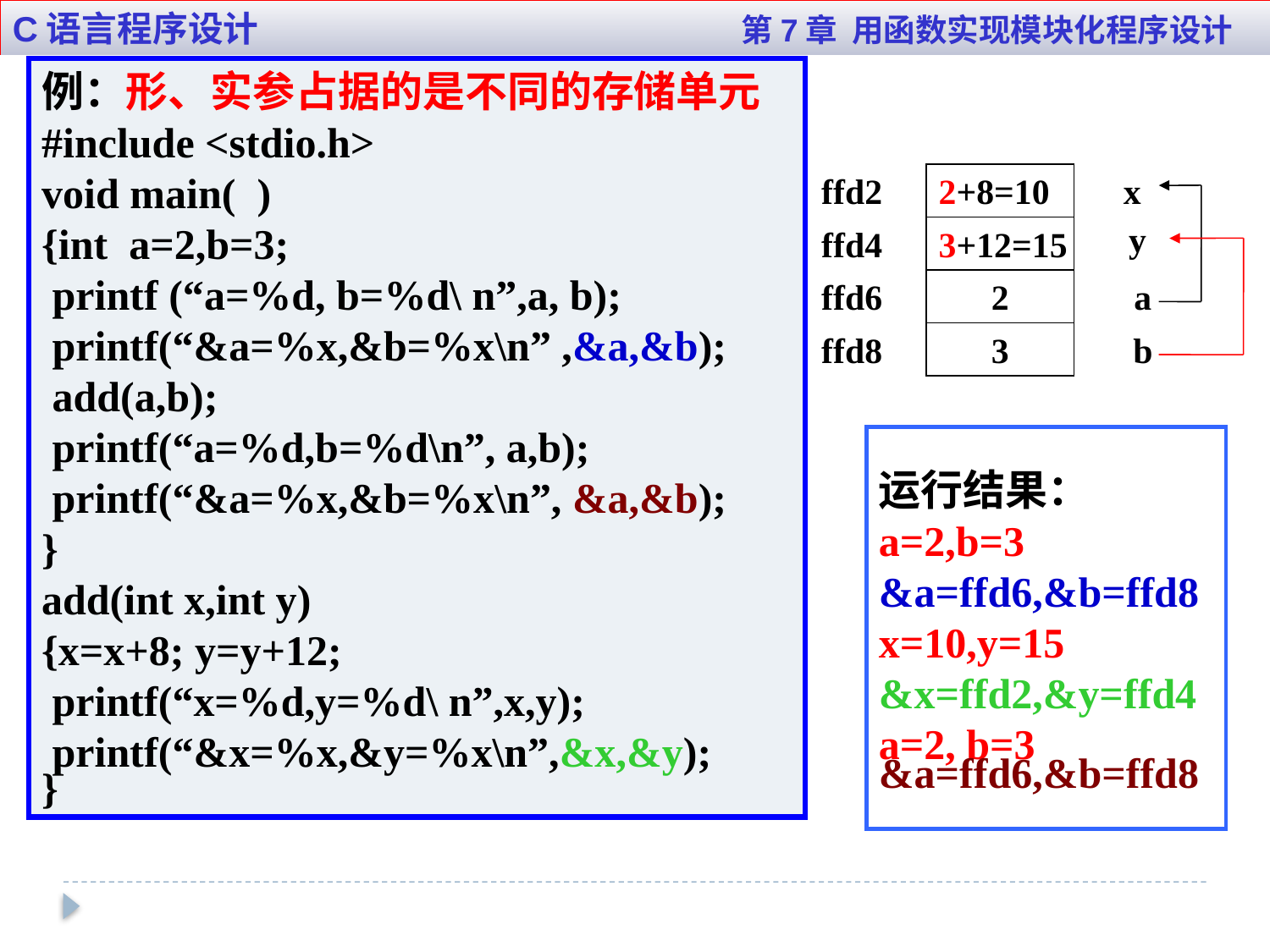

C语言程序设计                                                            第7章  用函数实现模块化程序设计
例：形、实参占据的是不同的存储单元
#include <stdio.h>
void main(  )
{int  a=2,b=3;
 printf (“a=%d, b=%d\ n”,a, b);
 printf(“&a=%x,&b=%x\n” ,&a,&b);
 add(a,b);
 printf(“a=%d,b=%d\n”, a,b);
 printf(“&a=%x,&b=%x\n”, &a,&b);
}
add(int x,int y)
{x=x+8; y=y+12;
 printf(“x=%d,y=%d\ n”,x,y);
 printf(“&x=%x,&y=%x\n”,&x,&y);
}
ffd2
2+8=10
x

ffd4
3+12=15
y

ffd6
2
a

ffd8
3
b

运行结果：
a=2,b=3
&a=ffd6,&b=ffd8
x=10,y=15
&x=ffd2,&y=ffd4
a=2, b=3
&a=ffd6,&b=ffd8